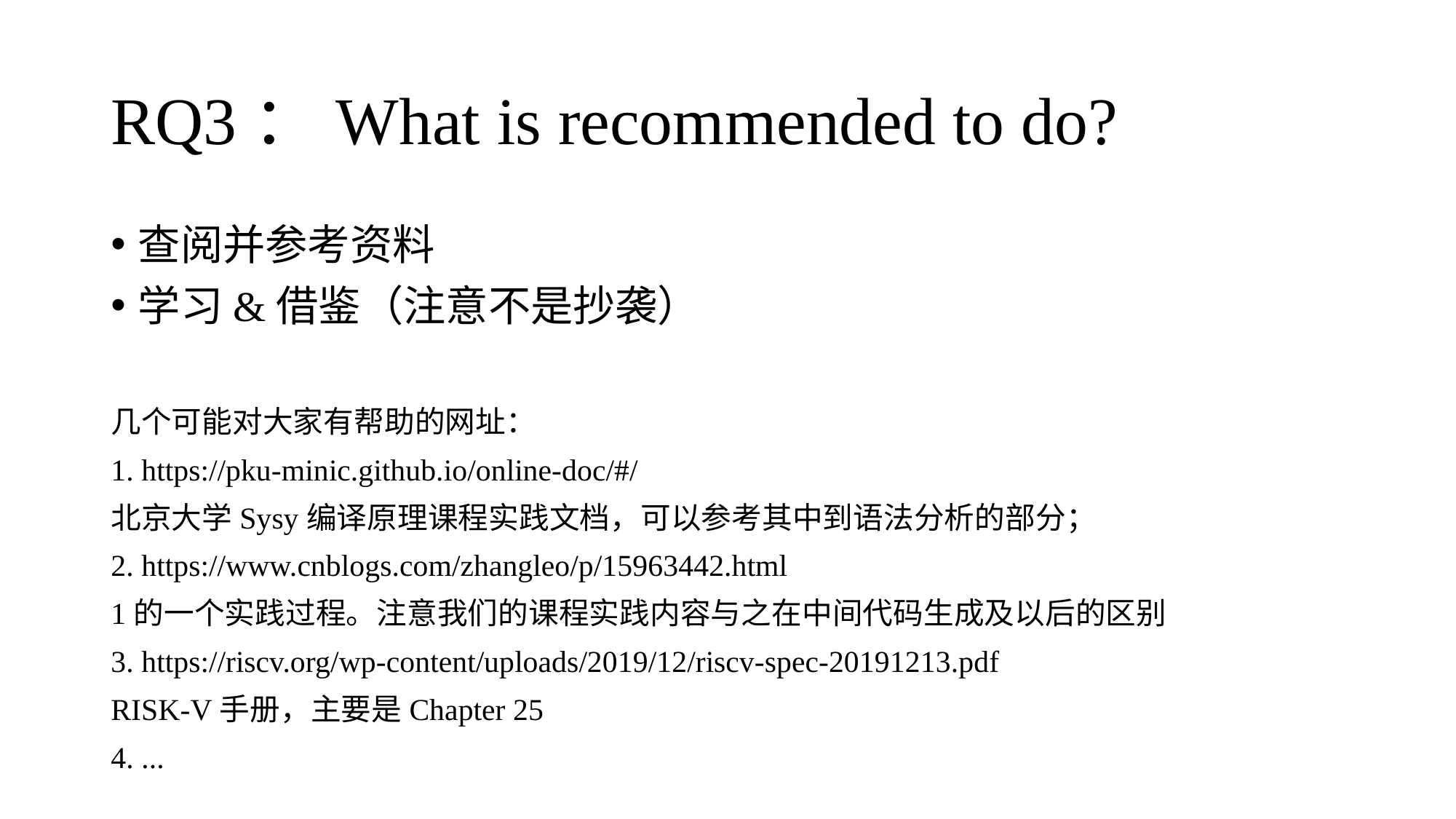

# RQ3：What is recommended to do?
查阅并参考资料
学习&借鉴（注意不是抄袭）

几个可能对大家有帮助的网址：
1. https://pku-minic.github.io/online-doc/#/
北京大学Sysy编译原理课程实践文档，可以参考其中到语法分析的部分；
2. https://www.cnblogs.com/zhangleo/p/15963442.html
1的一个实践过程。注意我们的课程实践内容与之在中间代码生成及以后的区别
3. https://riscv.org/wp-content/uploads/2019/12/riscv-spec-20191213.pdf
RISK-V手册，主要是Chapter 25
4. ...